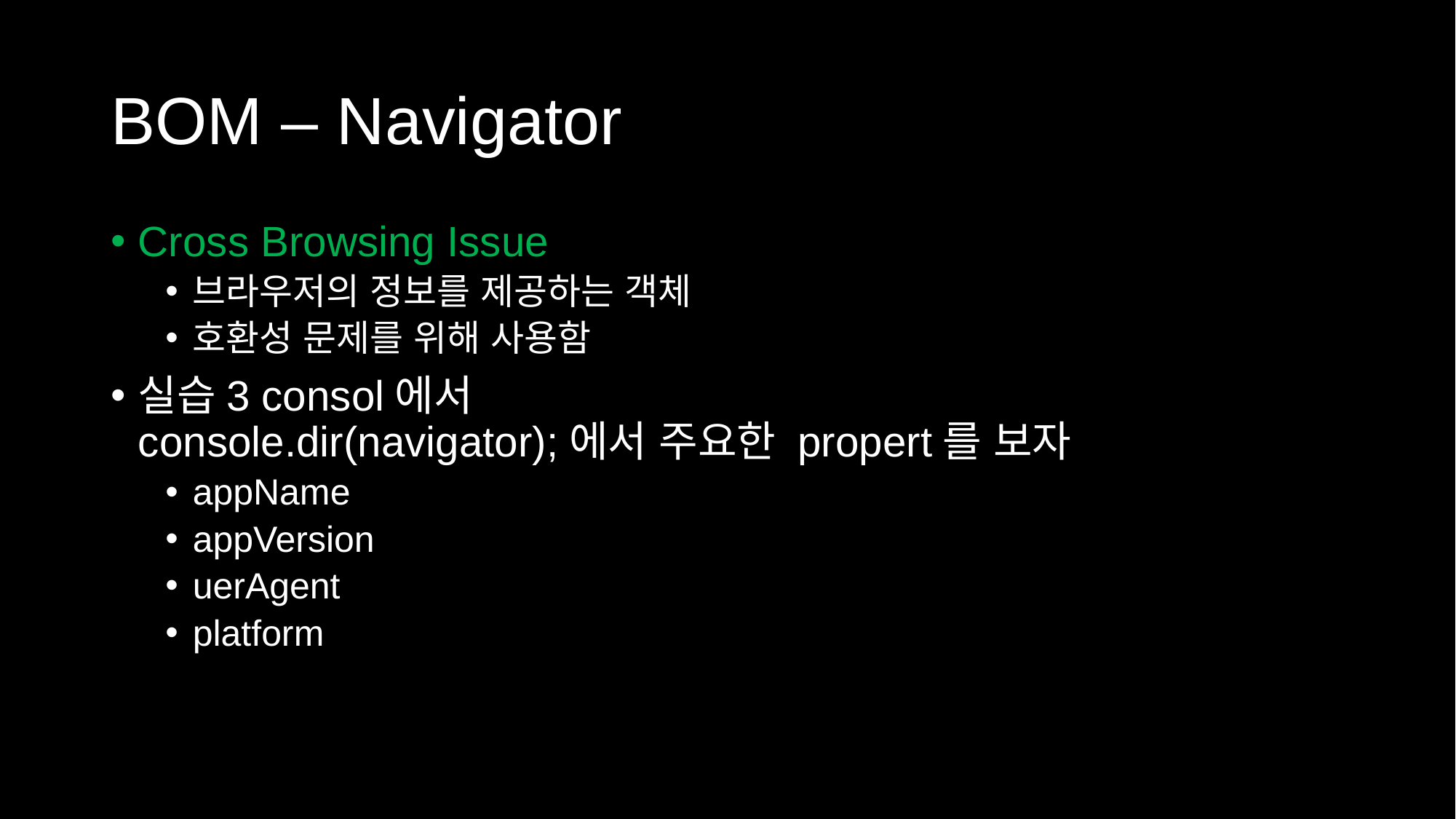

# BOM – Navigator
Cross Browsing Issue
브라우저의 정보를 제공하는 객체
호환성 문제를 위해 사용함
실습3 consol에서
console.dir(navigator);에서 주요한 propert를 보자
appName
appVersion
uerAgent
platform